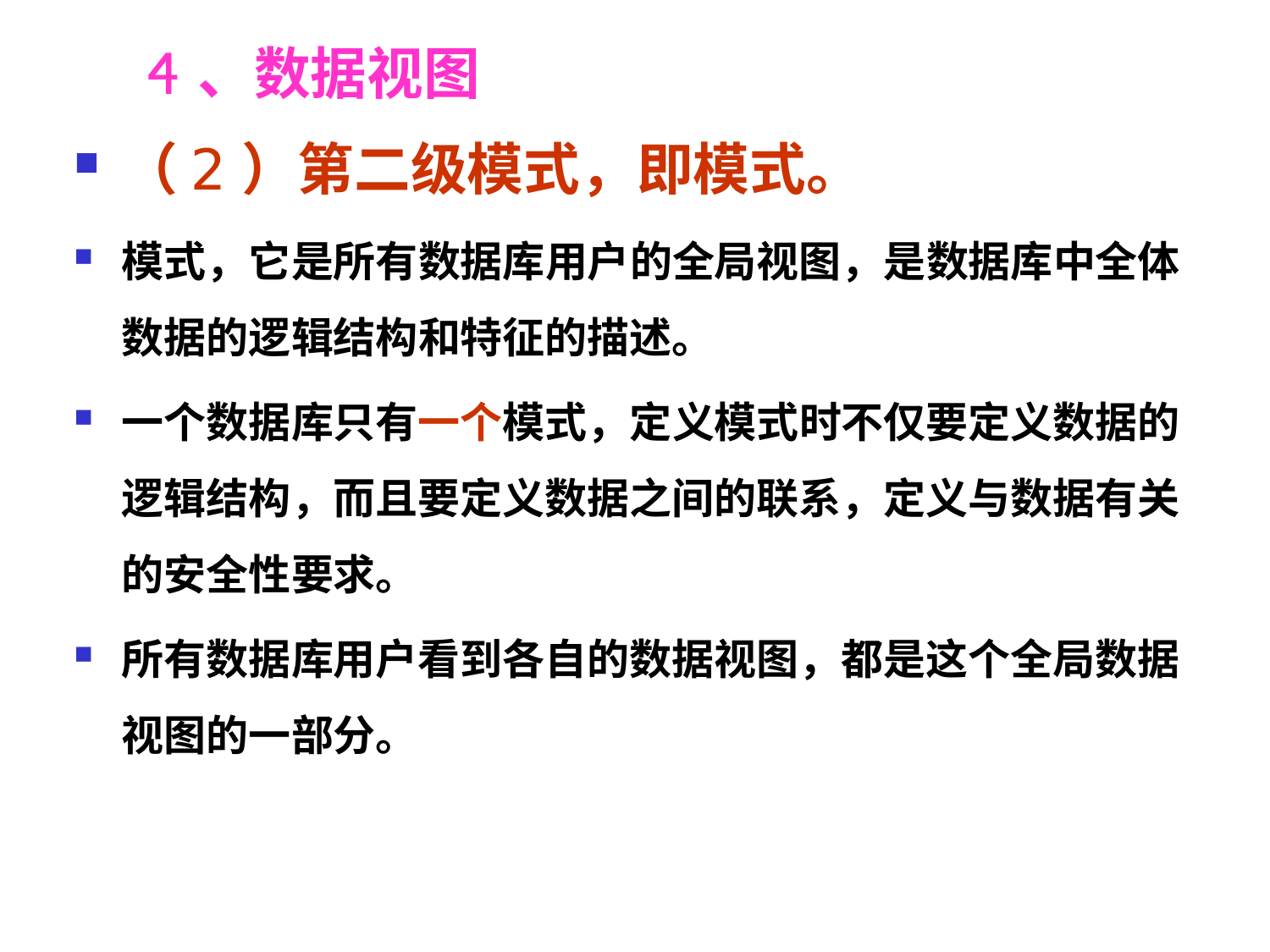

4、数据视图
（2）第二级模式，即模式。
模式，它是所有数据库用户的全局视图，是数据库中全体数据的逻辑结构和特征的描述。
一个数据库只有一个模式，定义模式时不仅要定义数据的逻辑结构，而且要定义数据之间的联系，定义与数据有关的安全性要求。
所有数据库用户看到各自的数据视图，都是这个全局数据视图的一部分。